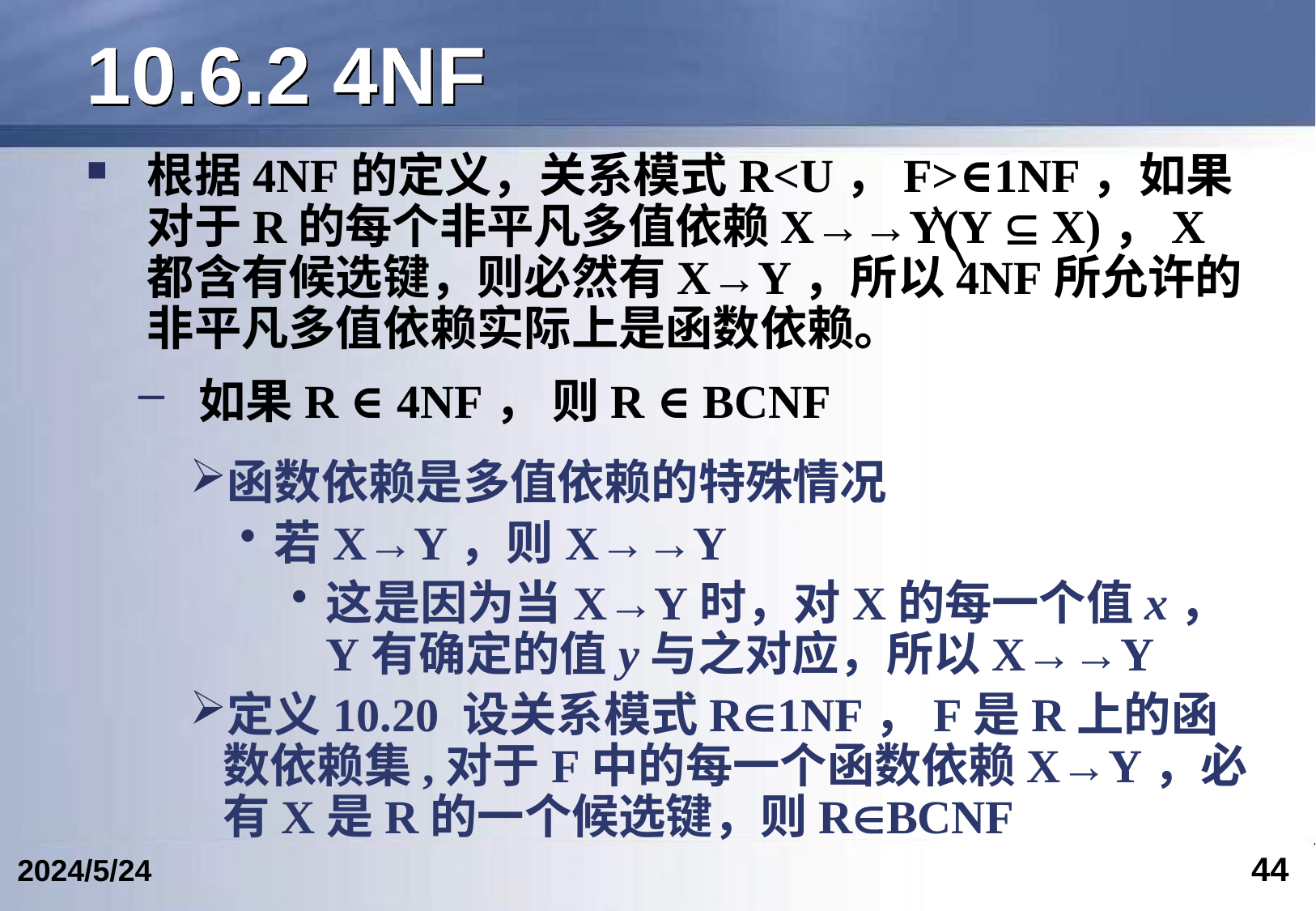

# 10.6.2 4NF
根据4NF的定义，关系模式R<U，F>∈1NF，如果对于R的每个非平凡多值依赖X→→Y(Y ⊆ X)，X都含有候选键，则必然有X→Y，所以4NF所允许的非平凡多值依赖实际上是函数依赖。
如果R ∈ 4NF， 则R ∈ BCNF

函数依赖是多值依赖的特殊情况
若X→Y，则X→→Y
这是因为当X→Y时，对X的每一个值x，Y有确定的值y与之对应，所以X→→Y
定义10.20 设关系模式R∈1NF，F是R上的函数依赖集,对于F中的每一个函数依赖X→Y，必有X是R的一个候选键，则R∈BCNF

44
2024/5/24